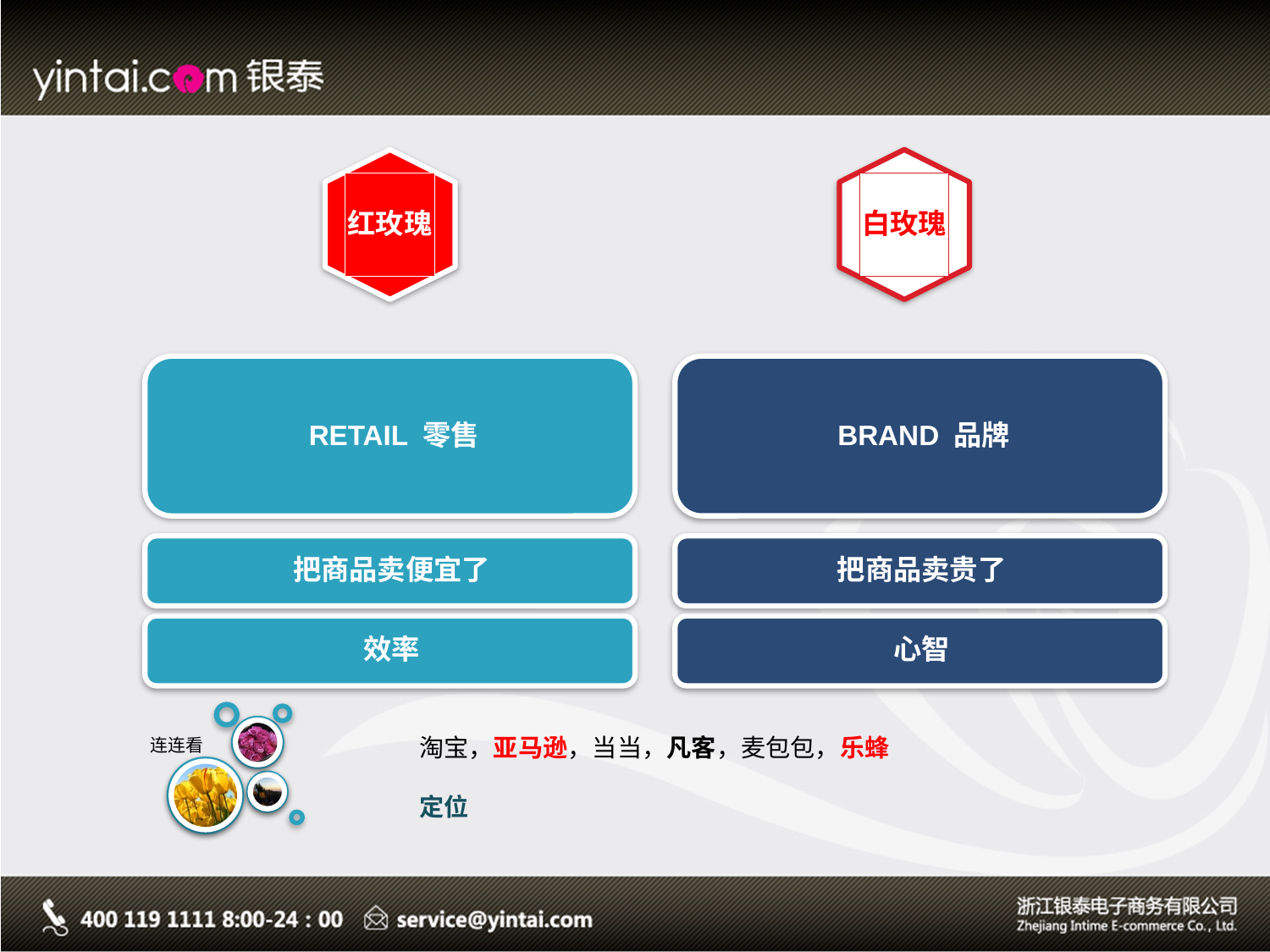

红玫瑰

白玫瑰
RETAIL 零售
BRAND 品牌
把商品卖便宜了
把商品卖贵了
效率
心智
连连看

淘宝，亚马逊，当当，凡客，麦包包，乐蜂

定位